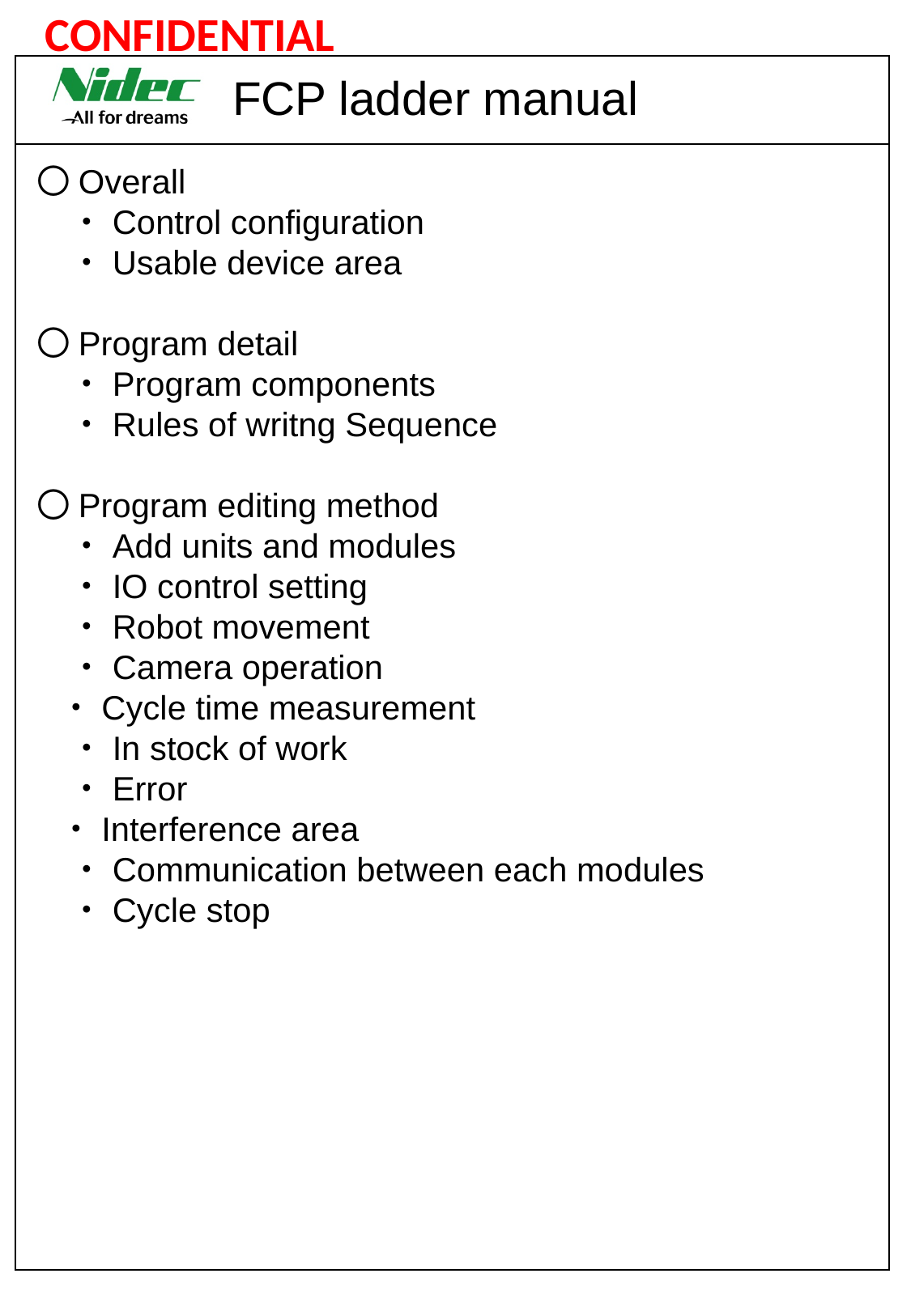

# FCP ladder manual
〇Overall
　・Control configuration
　・Usable device area

〇Program detail
　・Program components
　・Rules of writng Sequence

〇Program editing method
　・Add units and modules
　・IO control setting
　・Robot movement
　・Camera operation
  ・Cycle time measurement
　・In stock of work
　・Error
  ・Interference area
　・Communication between each modules
　・Cycle stop